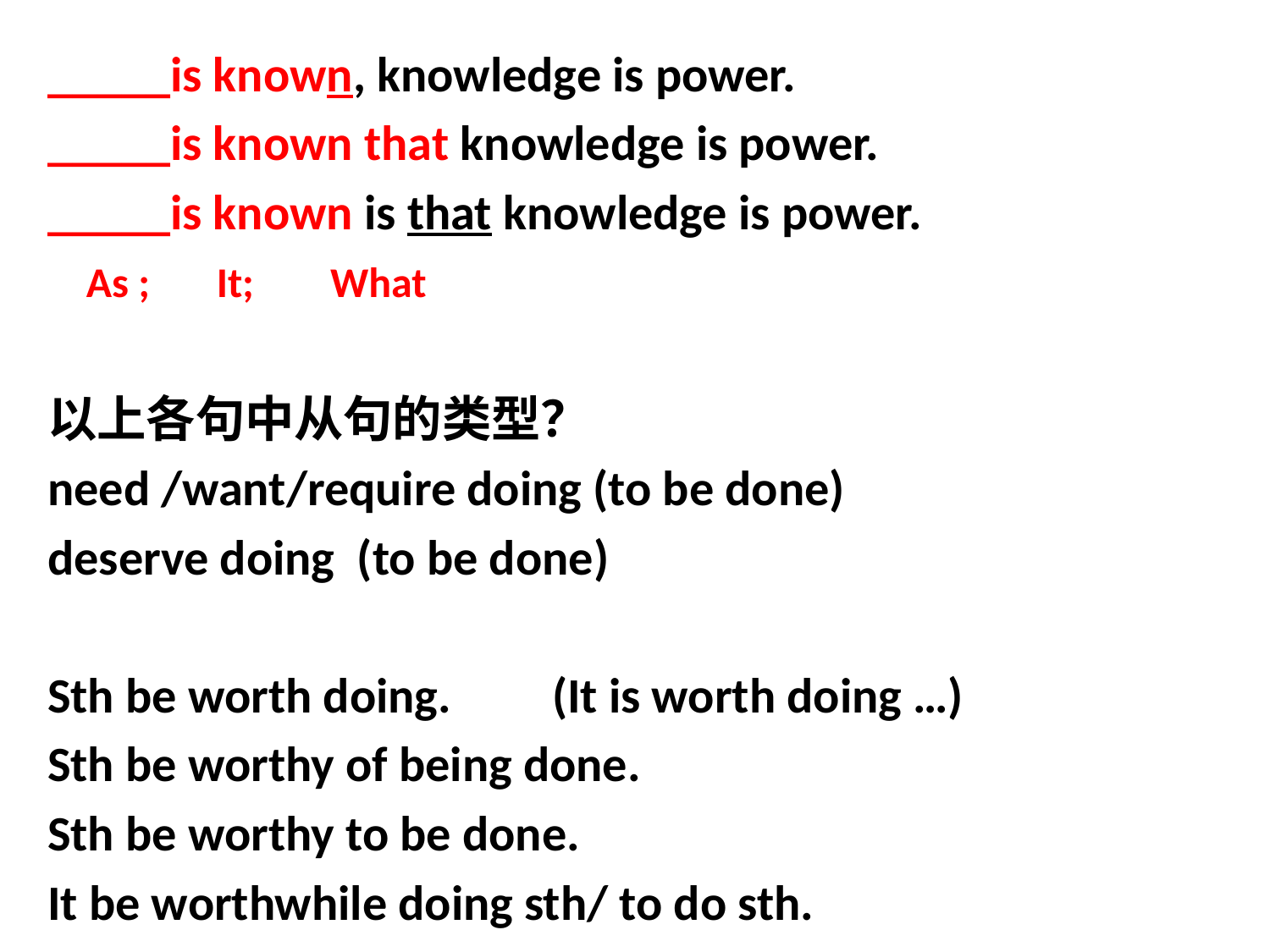

_____is known, knowledge is power.
_____is known that knowledge is power.
_____is known is that knowledge is power.

以上各句中从句的类型？
need /want/require doing (to be done)
deserve doing  (to be done)

Sth be worth doing.         (It is worth doing …)
Sth be worthy of being done.
Sth be worthy to be done.
It be worthwhile doing sth/ to do sth.

As ;       It;        What